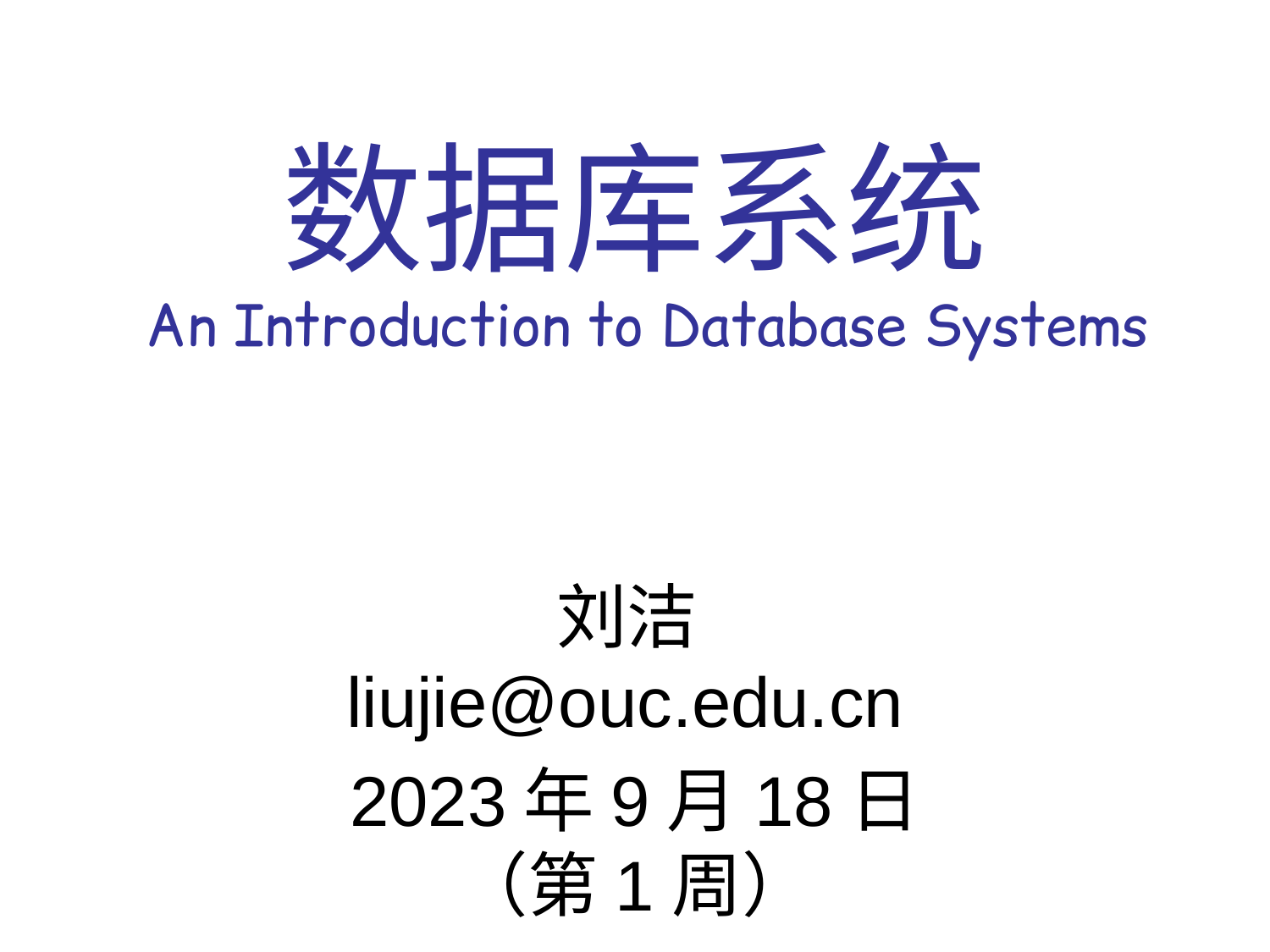

# 数据库系统 An Introduction to Database Systems
刘洁
liujie@ouc.edu.cn
2023年9月18日
（第1周）